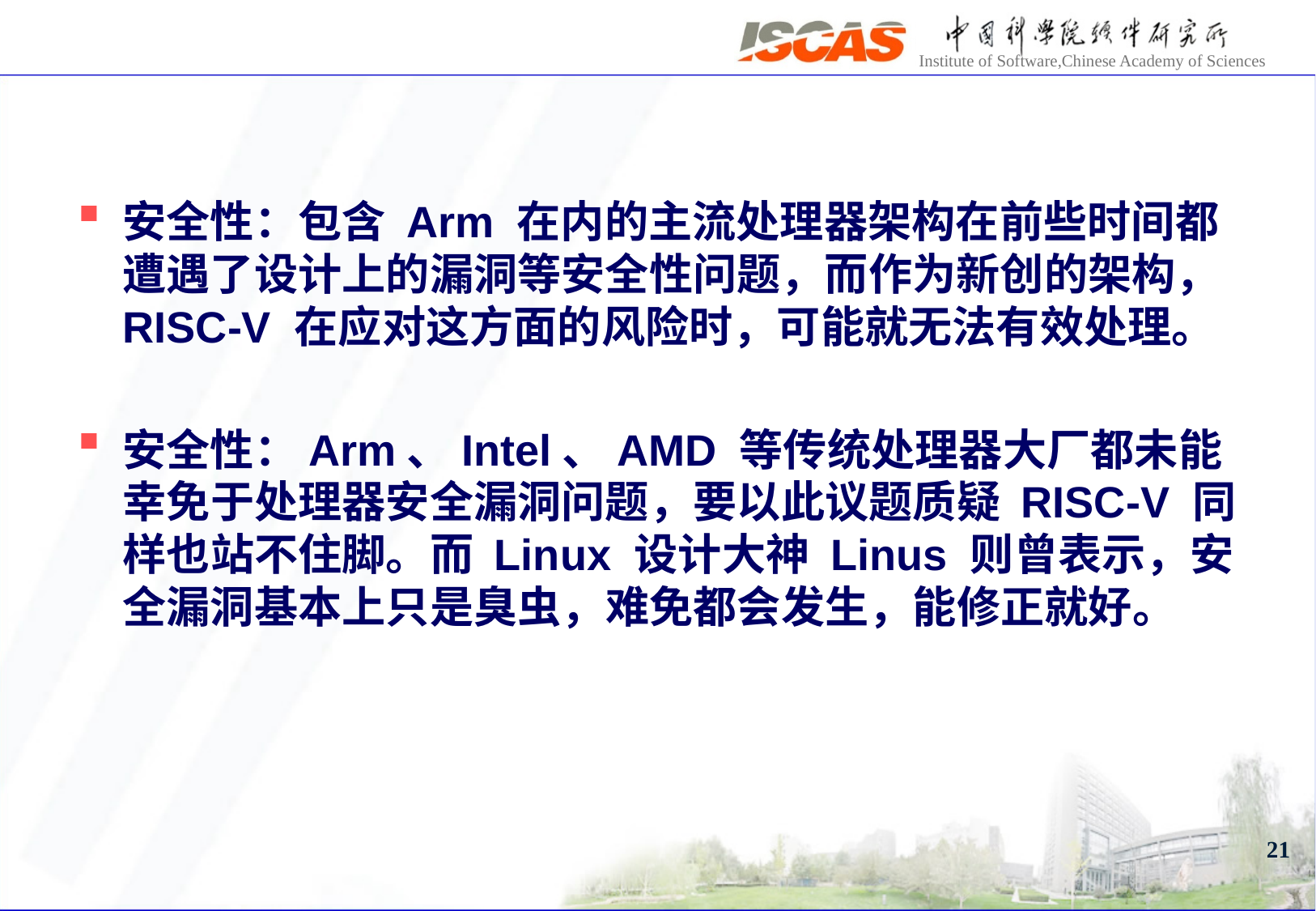

#
安全性：包含 Arm 在内的主流处理器架构在前些时间都遭遇了设计上的漏洞等安全性问题，而作为新创的架构，RISC-V 在应对这方面的风险时，可能就无法有效处理。

安全性：Arm、Intel、AMD 等传统处理器大厂都未能幸免于处理器安全漏洞问题，要以此议题质疑 RISC-V 同样也站不住脚。而 Linux 设计大神 Linus 则曾表示，安全漏洞基本上只是臭虫，难免都会发生，能修正就好。
21